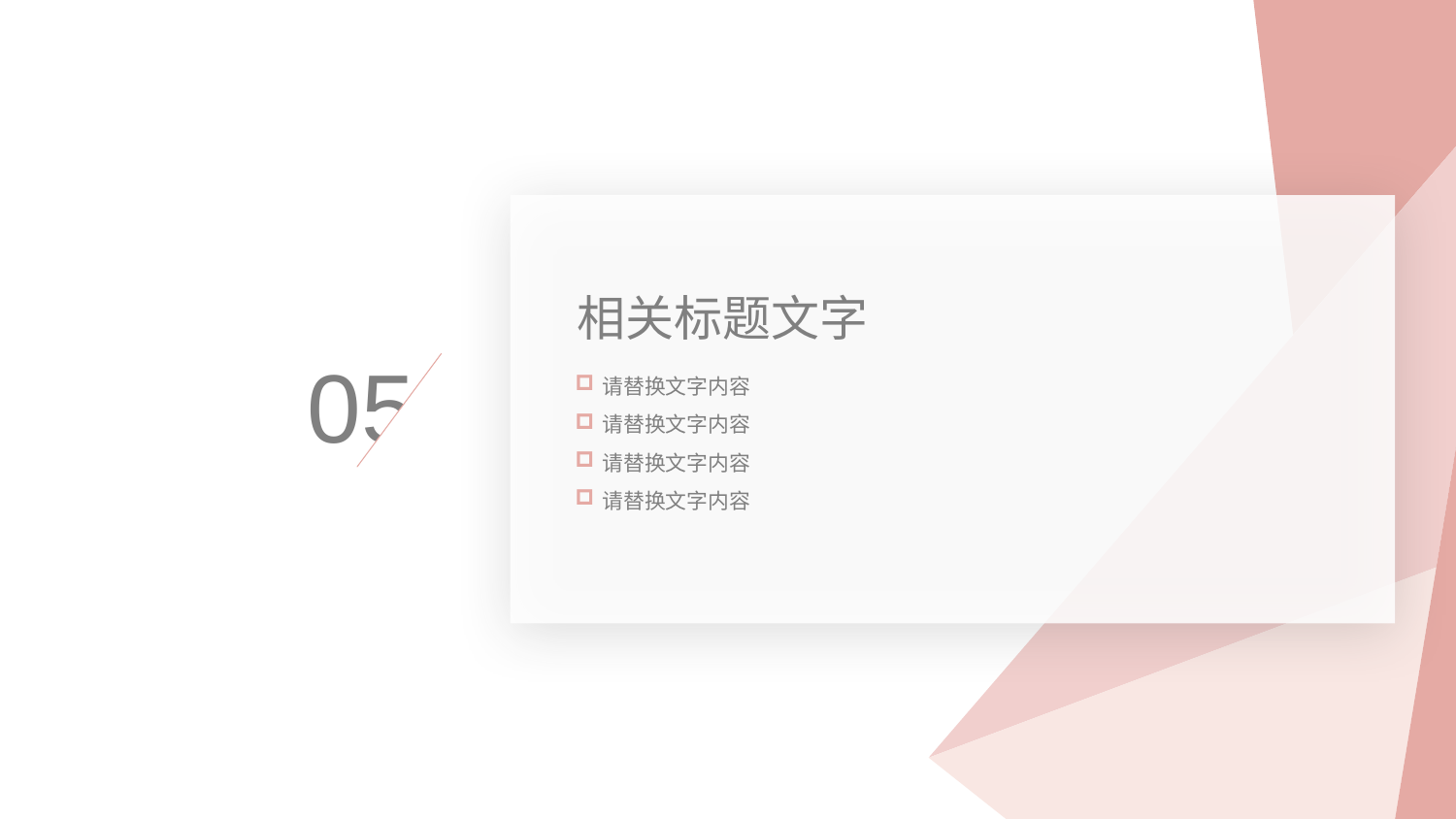

相关标题文字
05
请替换文字内容
请替换文字内容
请替换文字内容
请替换文字内容